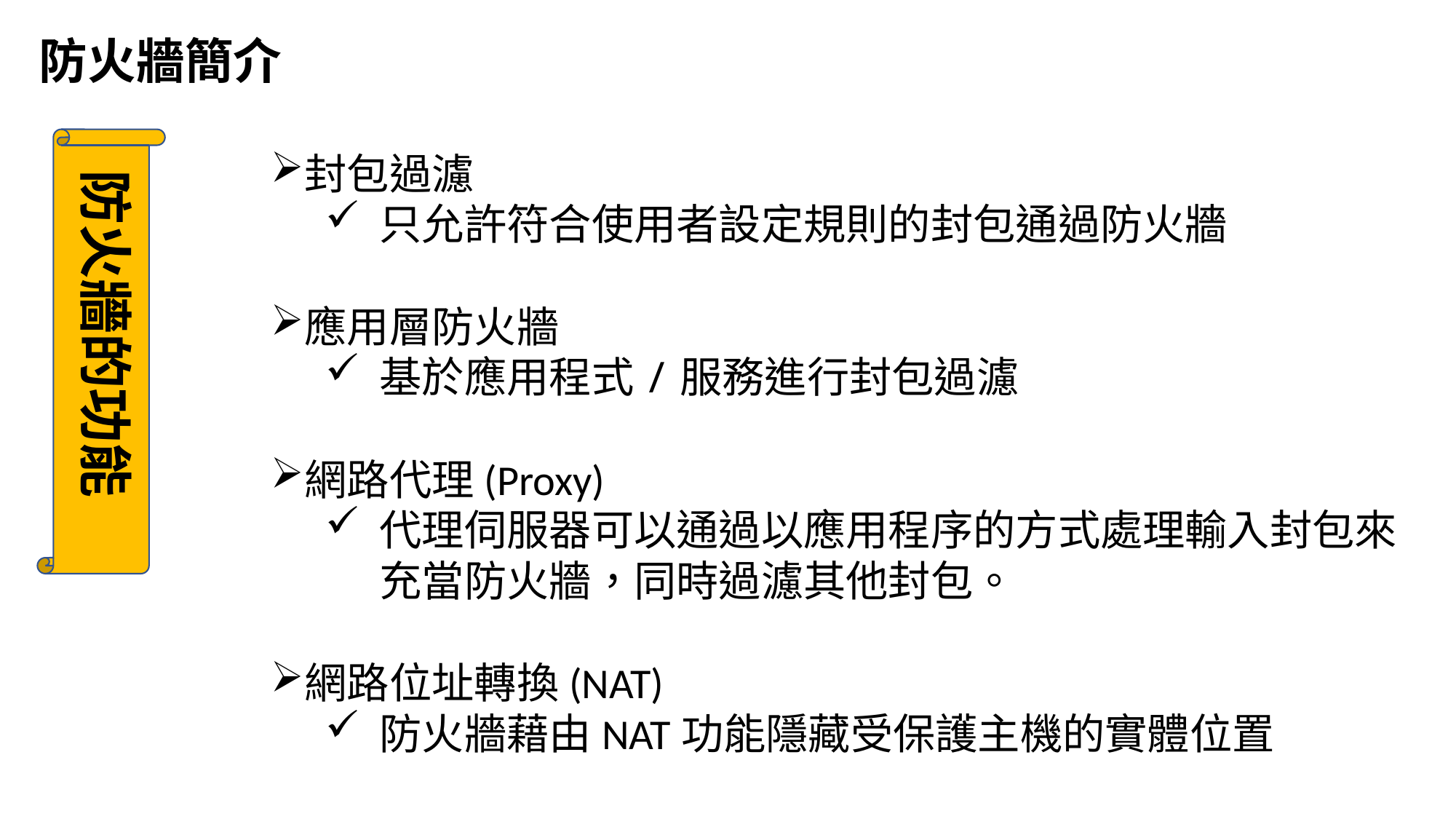

防火牆簡介

防火牆的功能
封包過濾
只允許符合使用者設定規則的封包通過防火牆

應用層防火牆
基於應用程式/服務進行封包過濾

網路代理(Proxy)
代理伺服器可以通過以應用程序的方式處理輸入封包來充當防火牆，同時過濾其他封包。

網路位址轉換(NAT)
防火牆藉由NAT功能隱藏受保護主機的實體位置